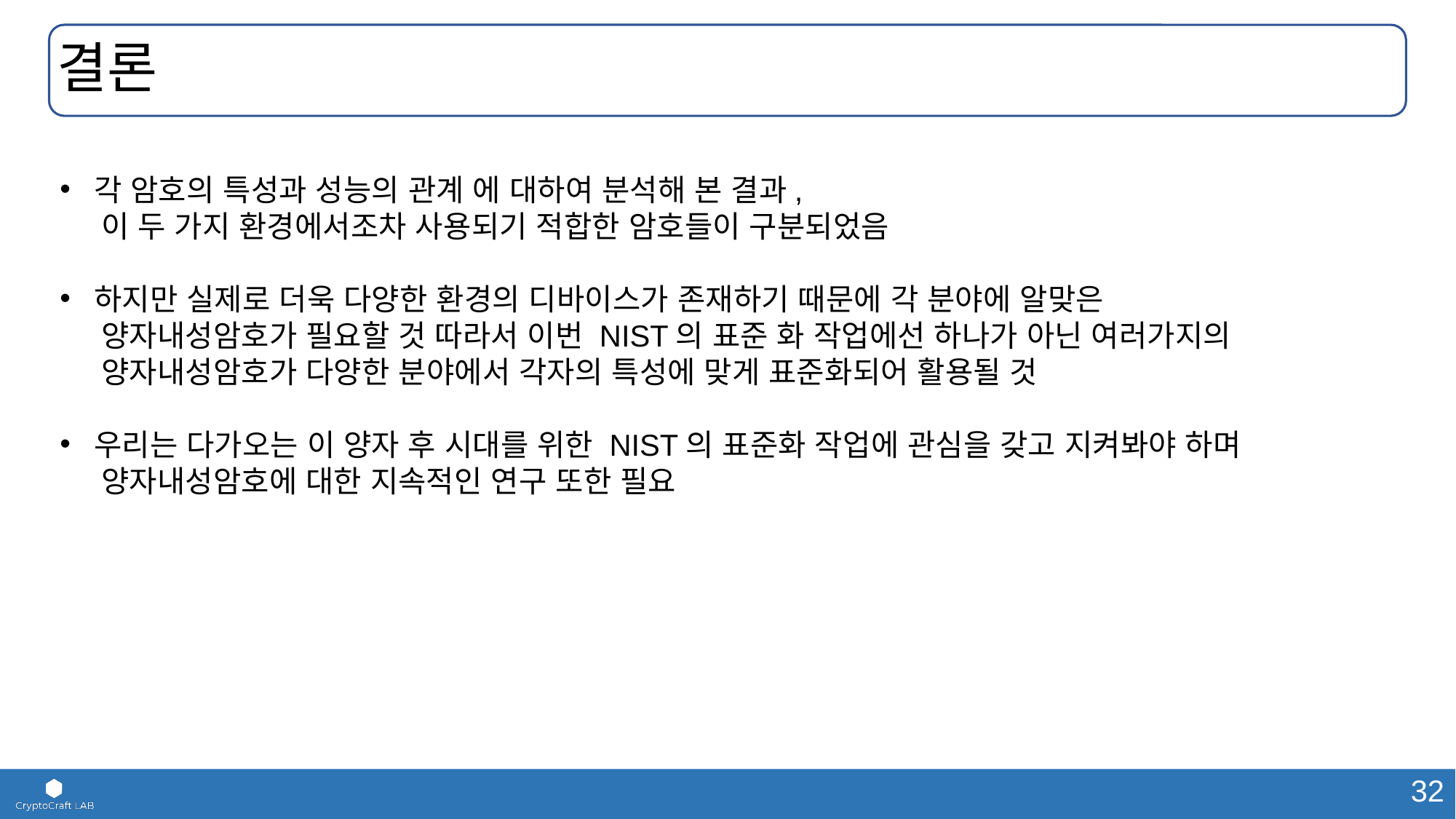

# 결론
각 암호의 특성과 성능의 관계 에 대하여 분석해 본 결과,
    이 두 가지 환경에서조차 사용되기 적합한 암호들이 구분되었음

하지만 실제로 더욱 다양한 환경의 디바이스가 존재하기 때문에 각 분야에 알맞은
    양자내성암호가 필요할 것 따라서 이번 NIST의 표준 화 작업에선 하나가 아닌 여러가지의
    양자내성암호가 다양한 분야에서 각자의 특성에 맞게 표준화되어 활용될 것

우리는 다가오는 이 양자 후 시대를 위한 NIST의 표준화 작업에 관심을 갖고 지켜봐야 하며
    양자내성암호에 대한 지속적인 연구 또한 필요